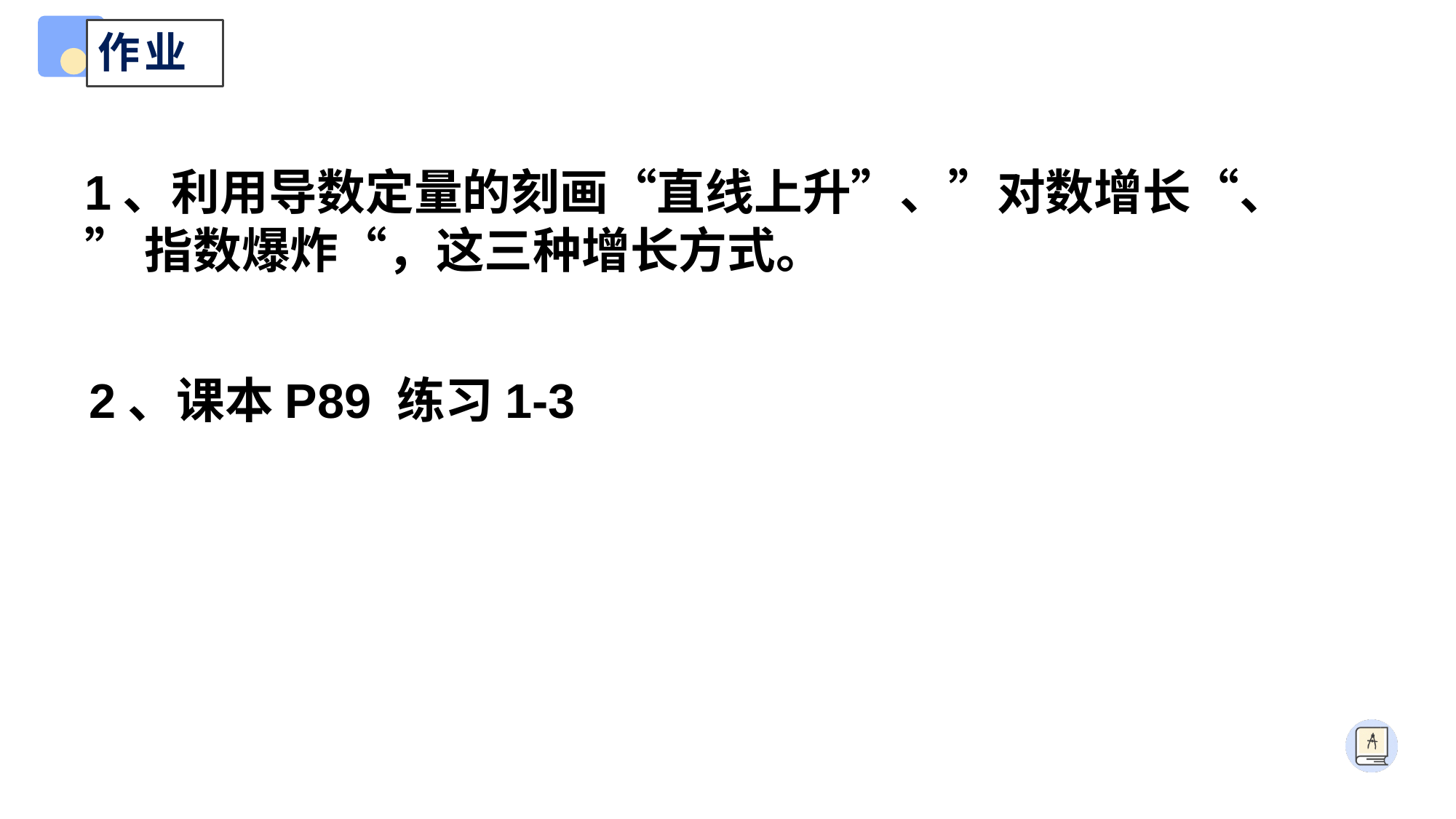

作业
1、利用导数定量的刻画“直线上升”、”对数增长“、
”指数爆炸“，这三种增长方式。
2、课本P89 练习1-3